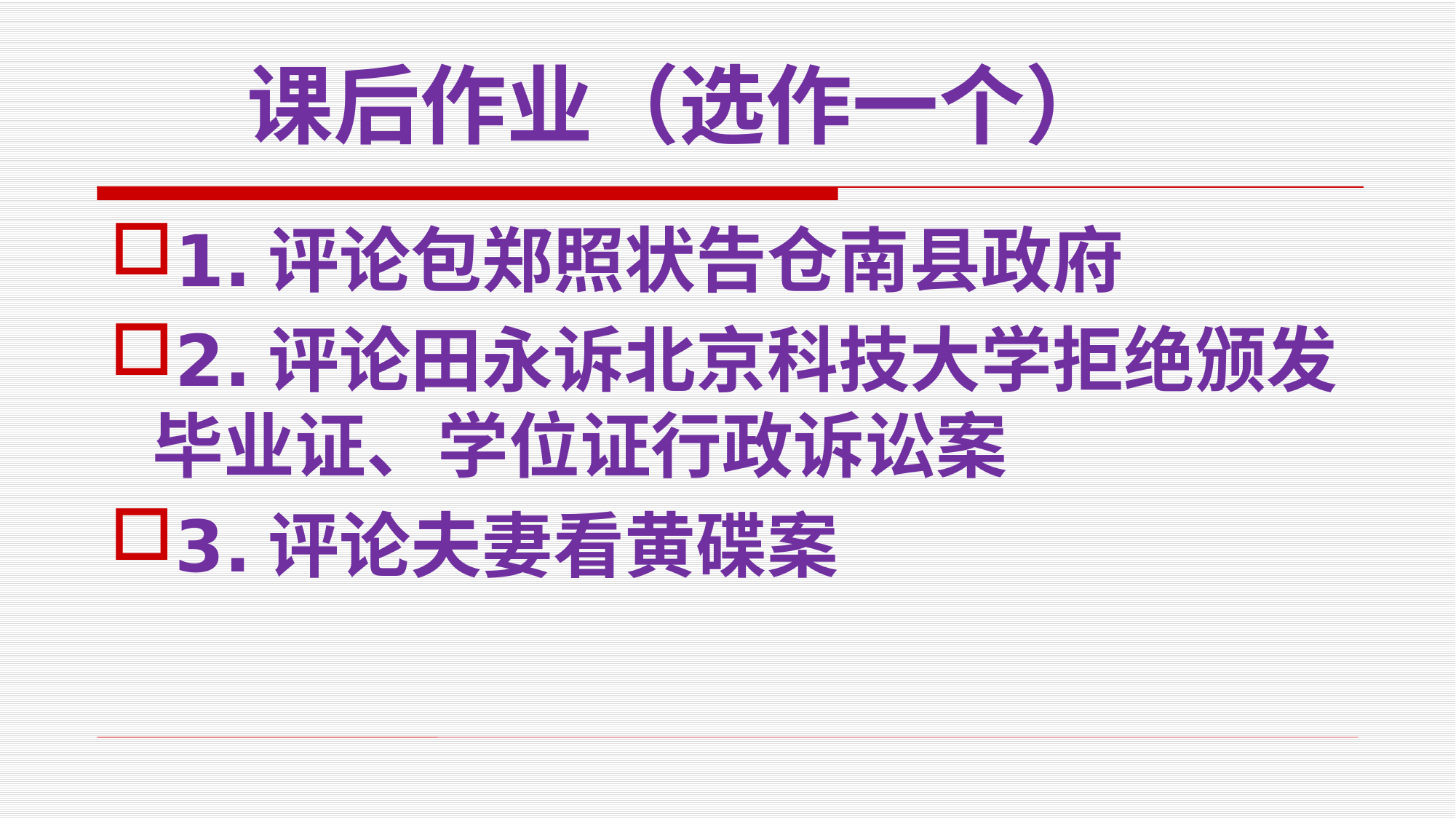

# 课后作业（选作一个）
1.评论包郑照状告仓南县政府
2.评论田永诉北京科技大学拒绝颁发毕业证、学位证行政诉讼案
3.评论夫妻看黄碟案